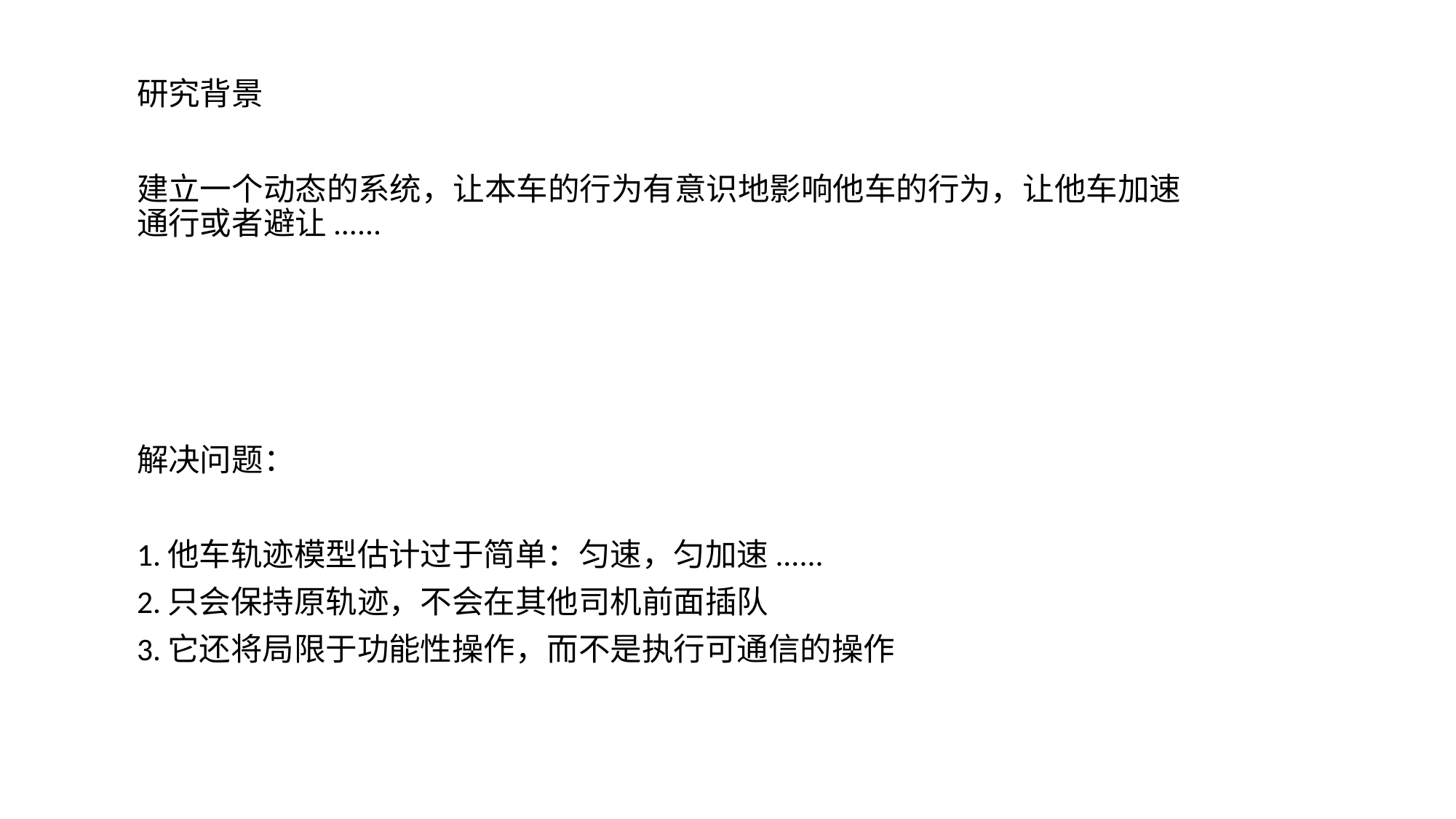

研究背景

建立一个动态的系统，让本车的行为有意识地影响他车的行为，让他车加速通行或者避让......

解决问题：

1.他车轨迹模型估计过于简单：匀速，匀加速......
2.只会保持原轨迹，不会在其他司机前面插队
3.它还将局限于功能性操作，而不是执行可通信的操作